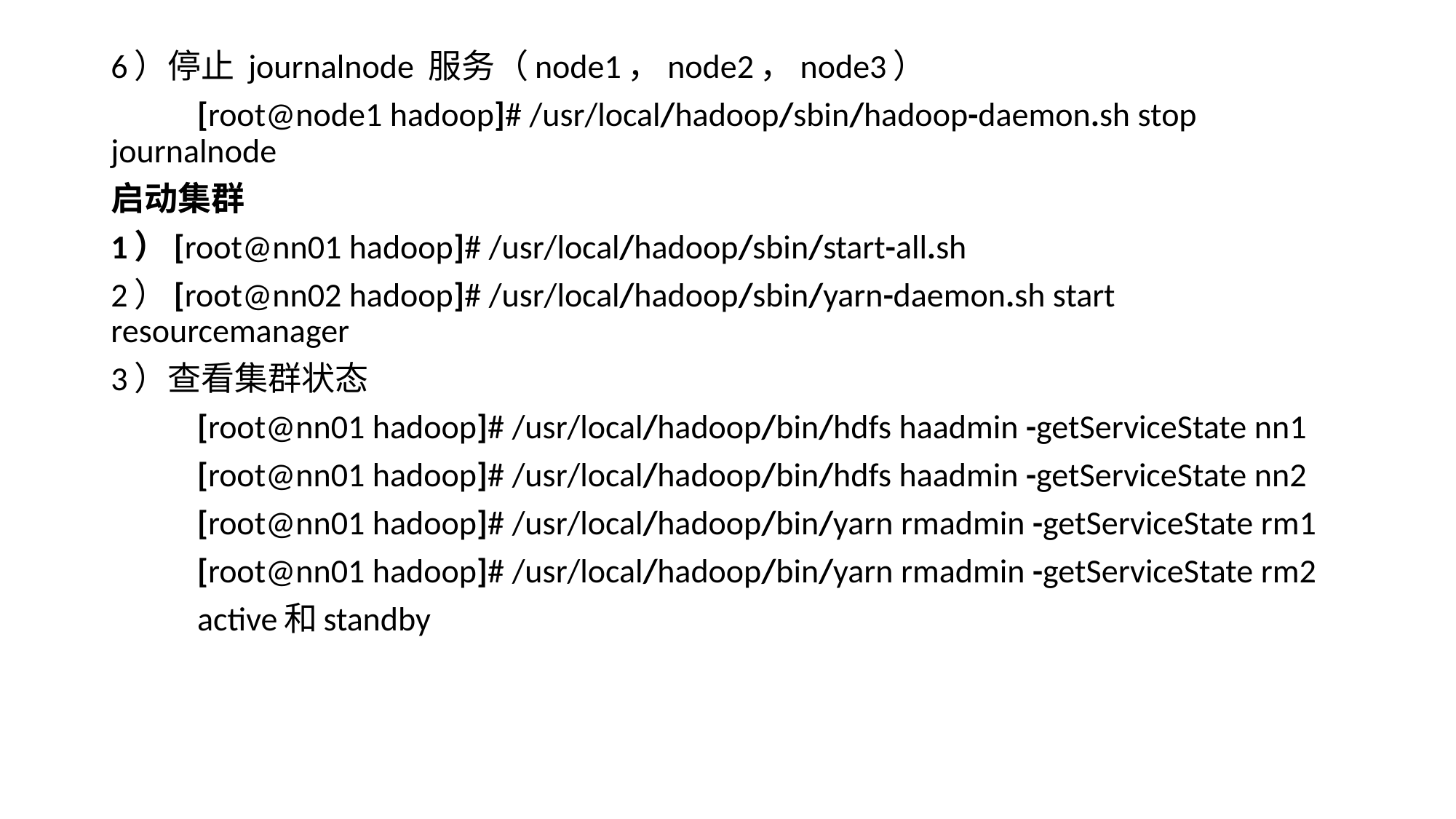

6）停止 journalnode 服务（node1，node2，node3）
	[root@node1 hadoop]# /usr/local/hadoop/sbin/hadoop-daemon.sh stop journalnode
启动集群
1）[root@nn01 hadoop]# /usr/local/hadoop/sbin/start-all.sh
2）[root@nn02 hadoop]# /usr/local/hadoop/sbin/yarn-daemon.sh start resourcemanager
3）查看集群状态
	[root@nn01 hadoop]# /usr/local/hadoop/bin/hdfs haadmin -getServiceState nn1
	[root@nn01 hadoop]# /usr/local/hadoop/bin/hdfs haadmin -getServiceState nn2
	[root@nn01 hadoop]# /usr/local/hadoop/bin/yarn rmadmin -getServiceState rm1
	[root@nn01 hadoop]# /usr/local/hadoop/bin/yarn rmadmin -getServiceState rm2
	active和standby